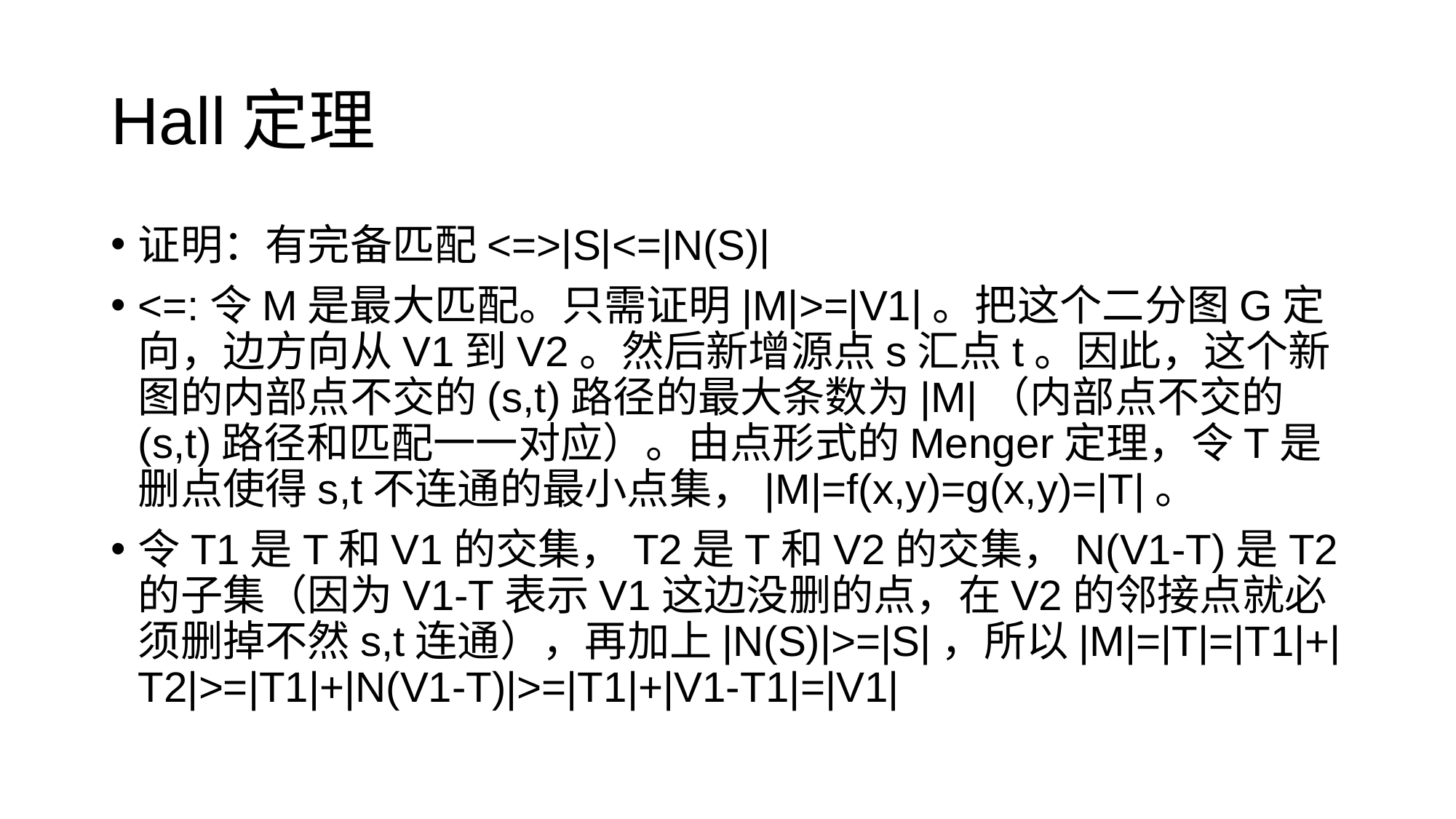

# Hall定理
证明：有完备匹配<=>|S|<=|N(S)|
<=:令M是最大匹配。只需证明|M|>=|V1|。把这个二分图G定向，边方向从V1到V2。然后新增源点s汇点t。因此，这个新图的内部点不交的(s,t)路径的最大条数为|M|（内部点不交的(s,t)路径和匹配一一对应）。由点形式的Menger定理，令T是删点使得s,t不连通的最小点集，|M|=f(x,y)=g(x,y)=|T|。
令T1是T和V1的交集，T2是T和V2的交集，N(V1-T)是T2的子集（因为V1-T表示V1这边没删的点，在V2的邻接点就必须删掉不然s,t连通），再加上|N(S)|>=|S|，所以|M|=|T|=|T1|+|T2|>=|T1|+|N(V1-T)|>=|T1|+|V1-T1|=|V1|